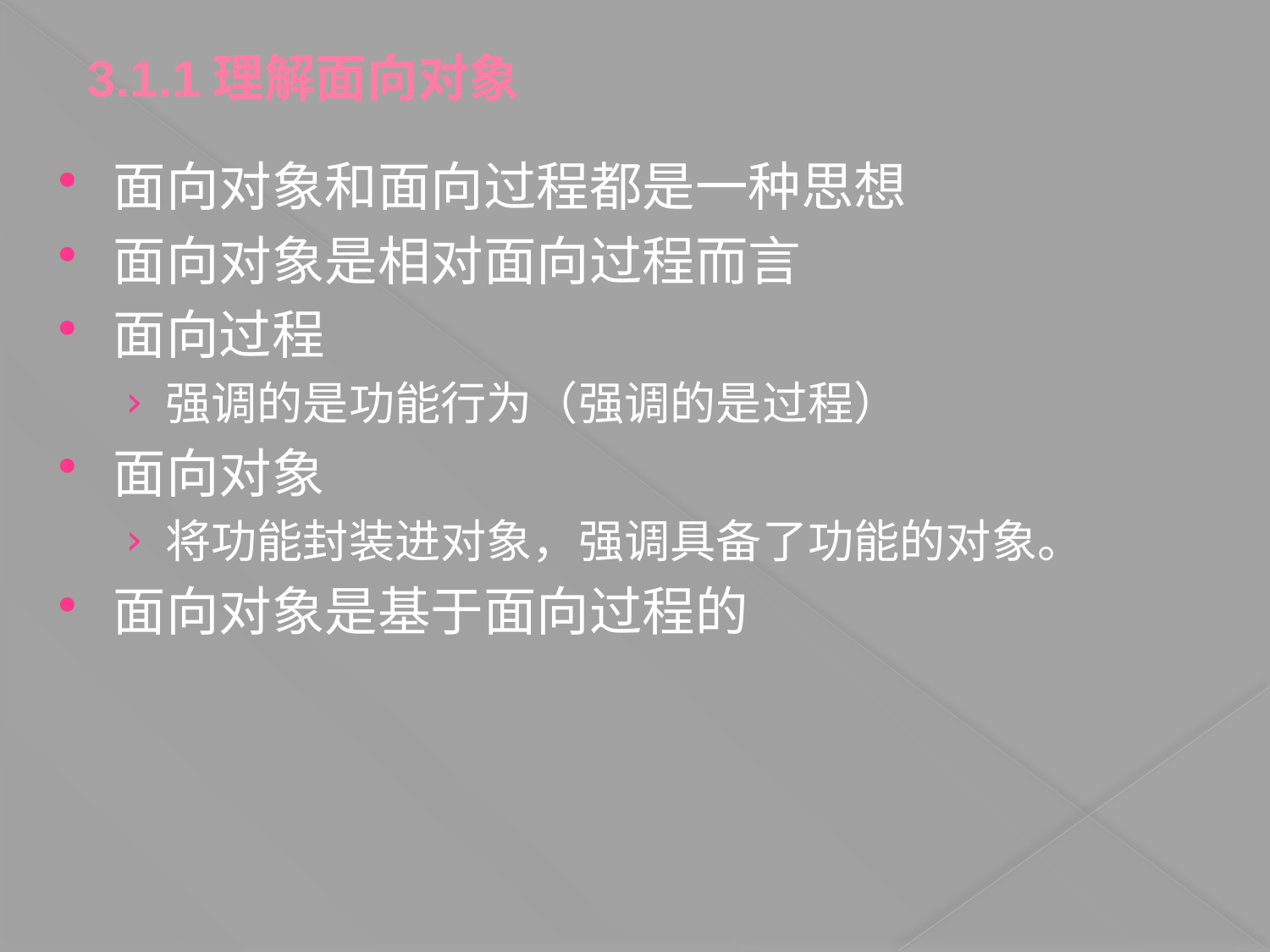

3.1.1理解面向对象
# 面向对象和面向过程都是一种思想
面向对象是相对面向过程而言
面向过程
强调的是功能行为（强调的是过程）
面向对象
将功能封装进对象，强调具备了功能的对象。
面向对象是基于面向过程的